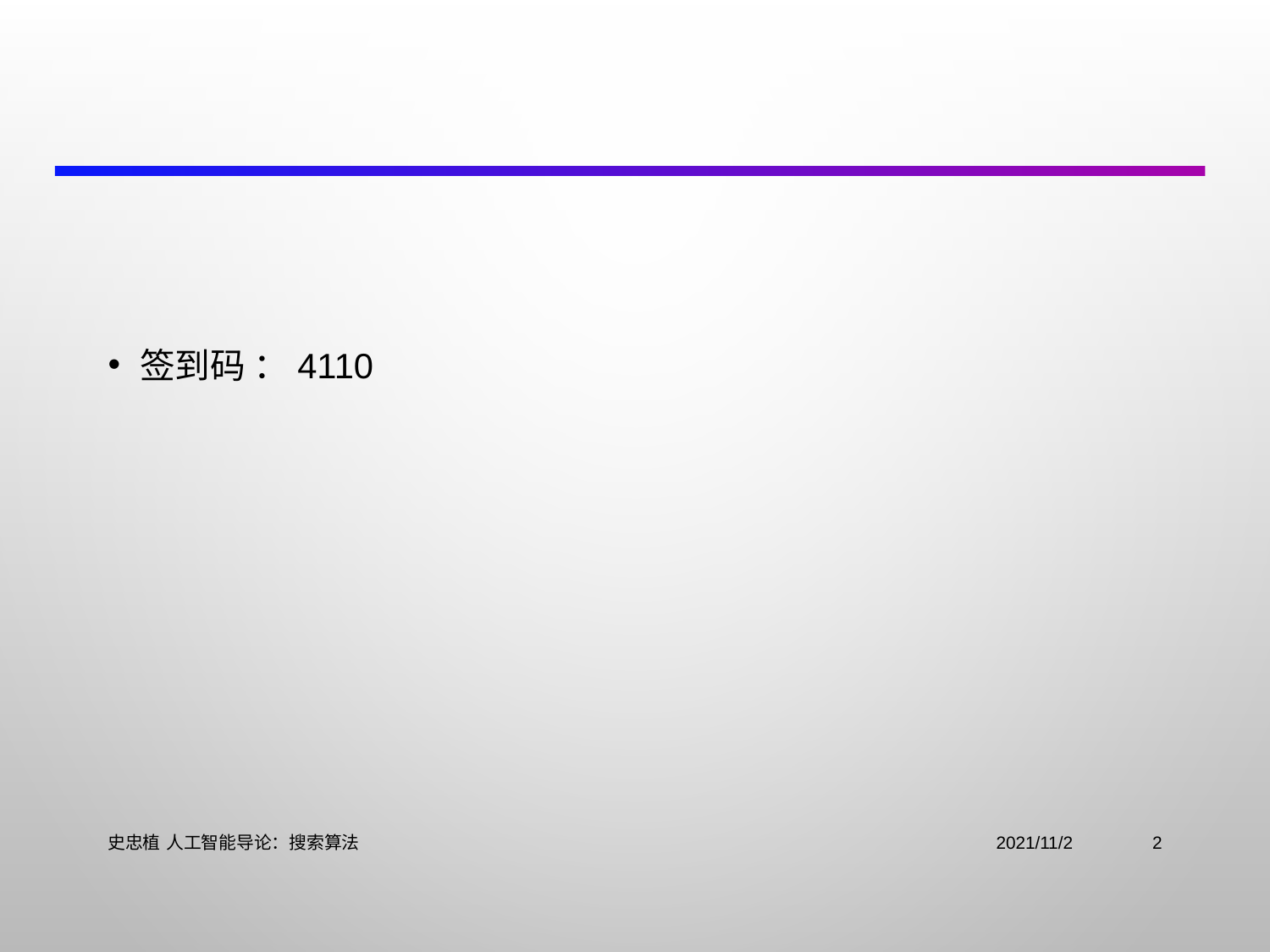

#
签到码 ：4110

史忠植 人工智能导论：搜索算法
2021/11/2
2